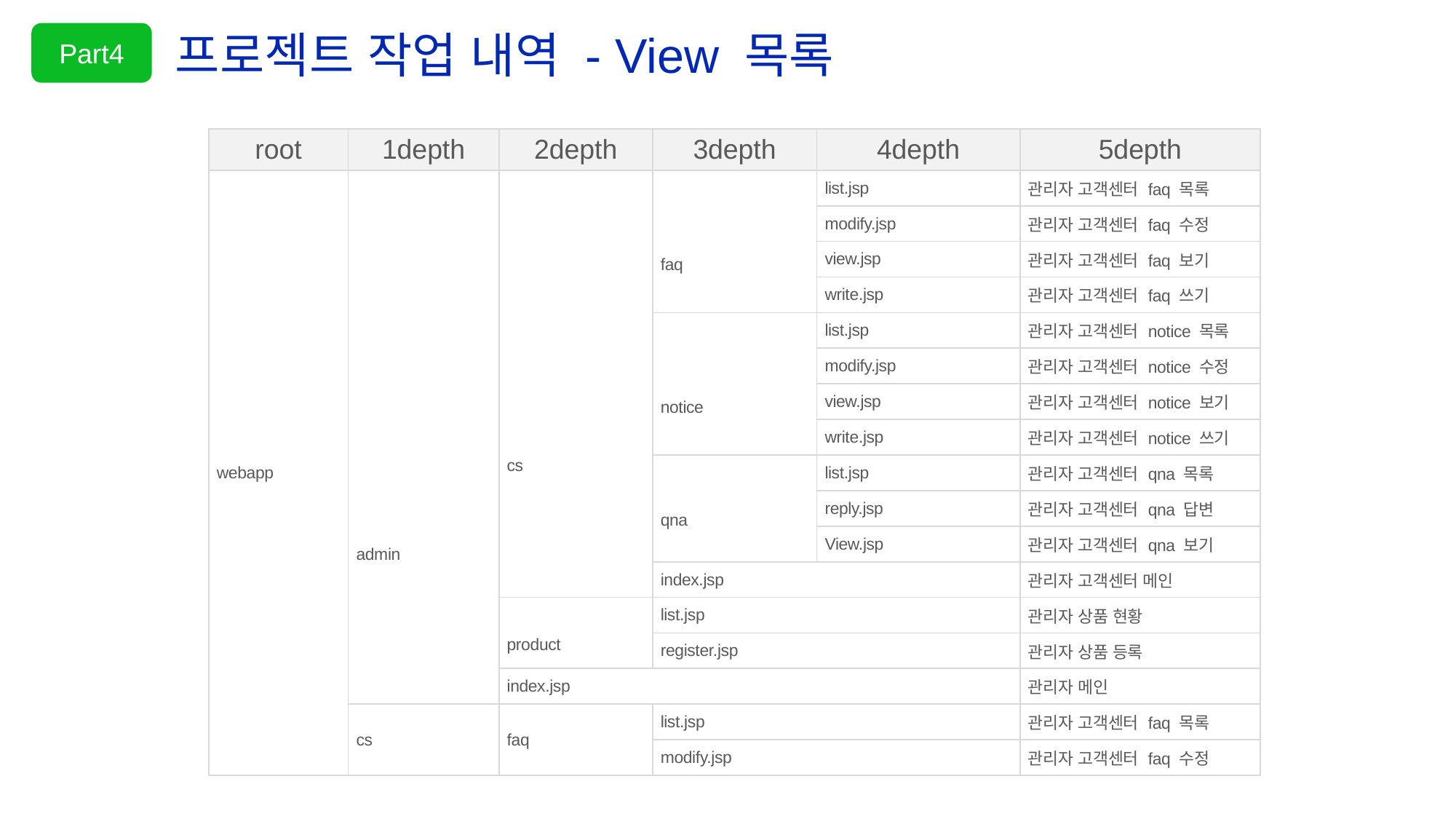

# 프로젝트 작업 내역 - View 목록
Part4
| root | 1depth | 2depth | 3depth | 4depth | 5depth |
| --- | --- | --- | --- | --- | --- |
| webapp | admin | cs | faq | list.jsp | 관리자 고객센터 faq 목록 |
|  |  |  |  | modify.jsp | 관리자 고객센터 faq 수정 |
|  |  |  |  | view.jsp | 관리자 고객센터 faq 보기 |
|  |  |  |  | write.jsp | 관리자 고객센터 faq 쓰기 |
|  |  |  | notice | list.jsp | 관리자 고객센터 notice 목록 |
|  |  |  |  | modify.jsp | 관리자 고객센터 notice 수정 |
|  |  |  |  | view.jsp | 관리자 고객센터 notice 보기 |
|  |  |  |  | write.jsp | 관리자 고객센터 notice 쓰기 |
|  |  |  | qna | list.jsp | 관리자 고객센터 qna 목록 |
|  |  |  |  | reply.jsp | 관리자 고객센터 qna 답변 |
|  |  |  |  | View.jsp | 관리자 고객센터 qna 보기 |
|  |  |  | index.jsp |  | 관리자 고객센터 메인 |
|  |  | product | list.jsp |  | 관리자 상품 현황 |
|  |  |  | register.jsp |  | 관리자 상품 등록 |
|  |  | index.jsp |  |  | 관리자 메인 |
|  | cs | faq | list.jsp |  | 관리자 고객센터 faq 목록 |
|  |  |  | modify.jsp |  | 관리자 고객센터 faq 수정 |